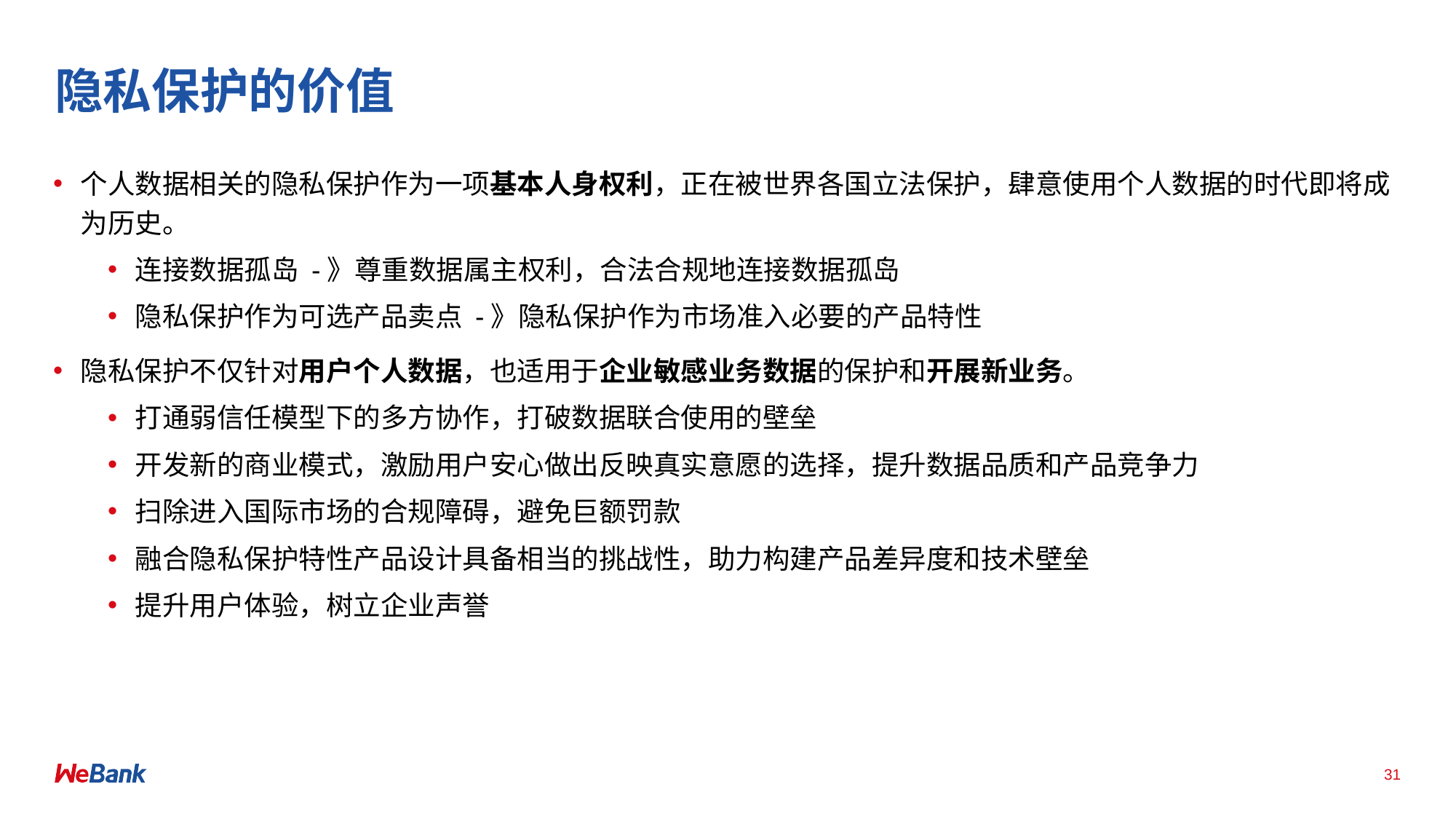

# 隐私保护的价值
个人数据相关的隐私保护作为一项基本人身权利，正在被世界各国立法保护，肆意使用个人数据的时代即将成为历史。
连接数据孤岛 -》尊重数据属主权利，合法合规地连接数据孤岛
隐私保护作为可选产品卖点 -》隐私保护作为市场准入必要的产品特性
隐私保护不仅针对用户个人数据，也适用于企业敏感业务数据的保护和开展新业务。
打通弱信任模型下的多方协作，打破数据联合使用的壁垒
开发新的商业模式，激励用户安心做出反映真实意愿的选择，提升数据品质和产品竞争力
扫除进入国际市场的合规障碍，避免巨额罚款
融合隐私保护特性产品设计具备相当的挑战性，助力构建产品差异度和技术壁垒
提升用户体验，树立企业声誉
31